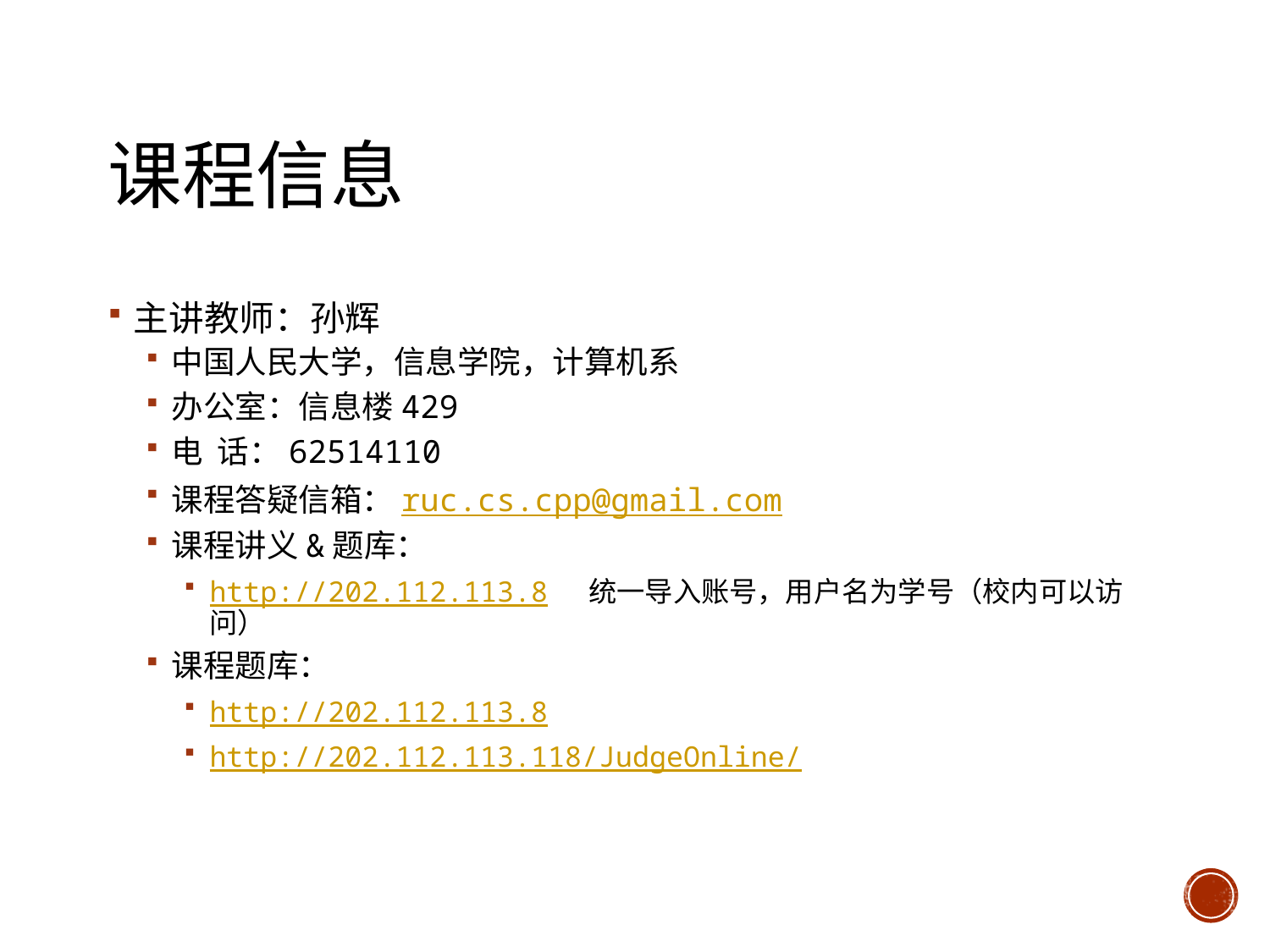

# 课程信息
主讲教师：孙辉
中国人民大学，信息学院，计算机系
办公室：信息楼429
电  话：62514110
课程答疑信箱：ruc.cs.cpp@gmail.com
课程讲义&题库：
http://202.112.113.8  统一导入账号，用户名为学号（校内可以访问）
课程题库：
http://202.112.113.8
http://202.112.113.118/JudgeOnline/